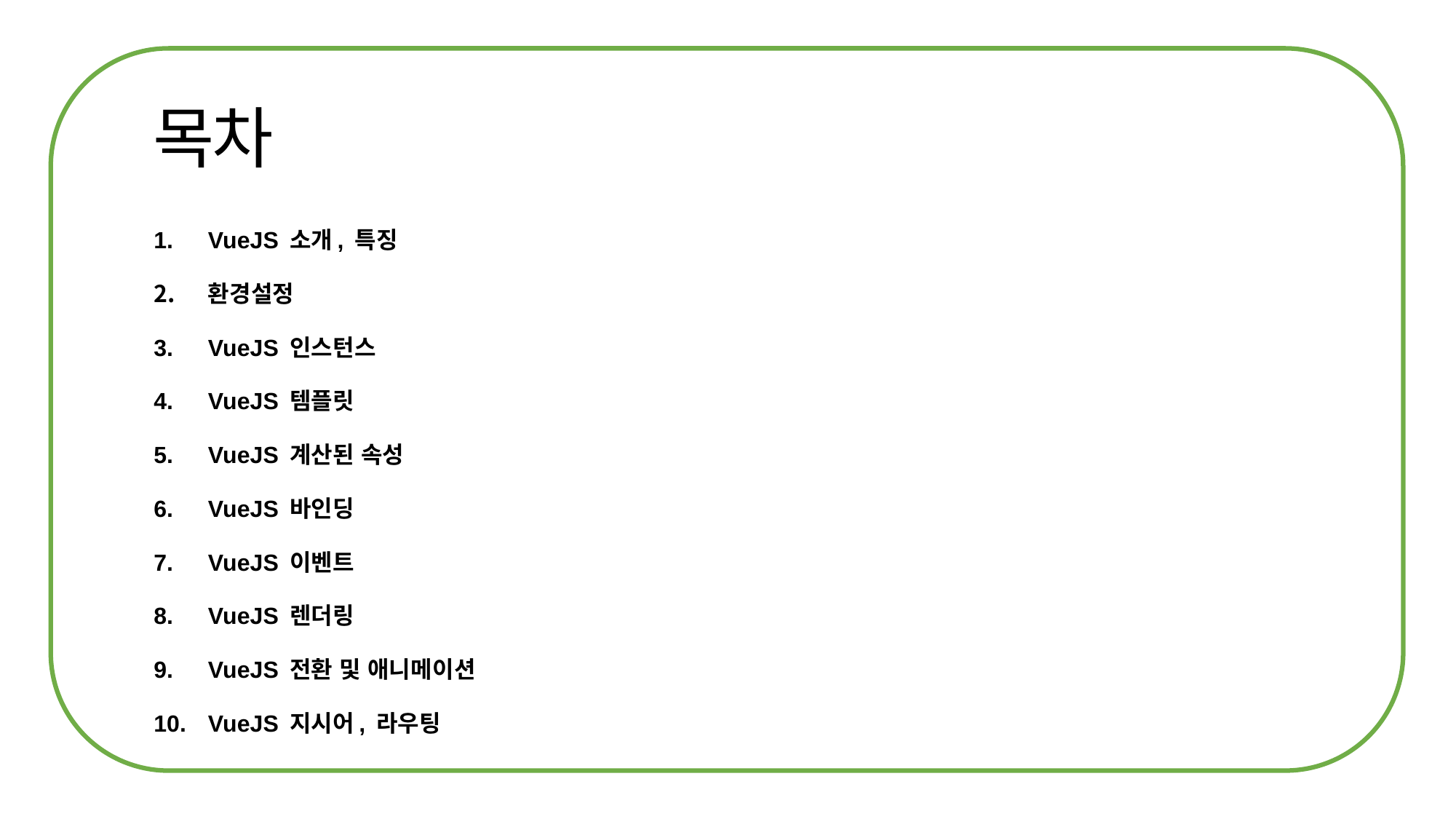

VueJS 소개, 특징
환경설정
VueJS 인스턴스
VueJS 템플릿
VueJS 계산된 속성
VueJS 바인딩
VueJS 이벤트
VueJS 렌더링
VueJS 전환 및 애니메이션
VueJS 지시어, 라우팅